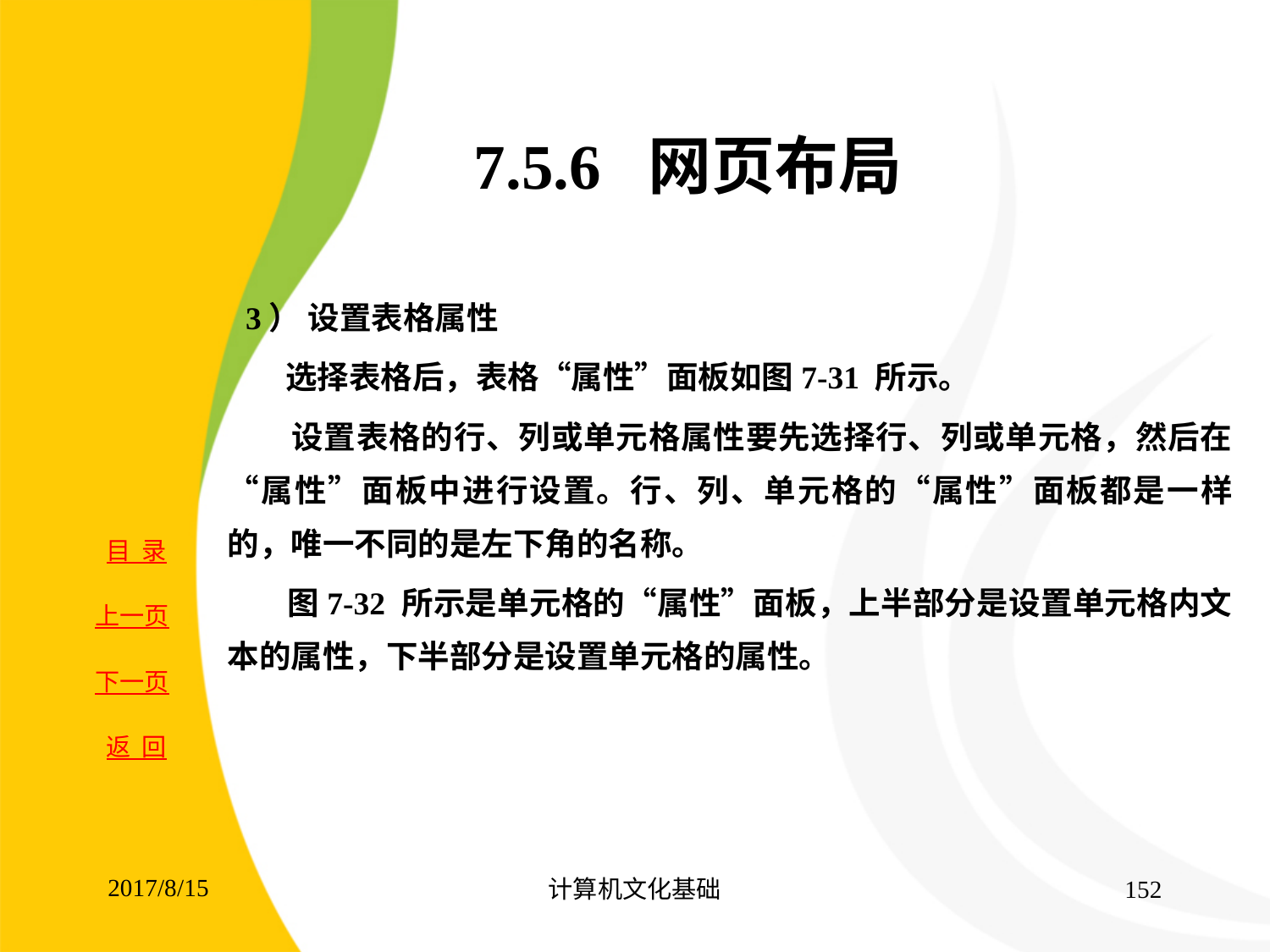

# 7.5.6  网页布局
               3） 设置表格属性
       选择表格后，表格“属性”面板如图7-31 所示。
       设置表格的行、列或单元格属性要先选择行、列或单元格，然后在“属性”面板中进行设置。行、列、单元格的“属性”面板都是一样的，唯一不同的是左下角的名称。
       图7-32 所示是单元格的“属性”面板，上半部分是设置单元格内文本的属性，下半部分是设置单元格的属性。
2017/8/15
计算机文化基础
152